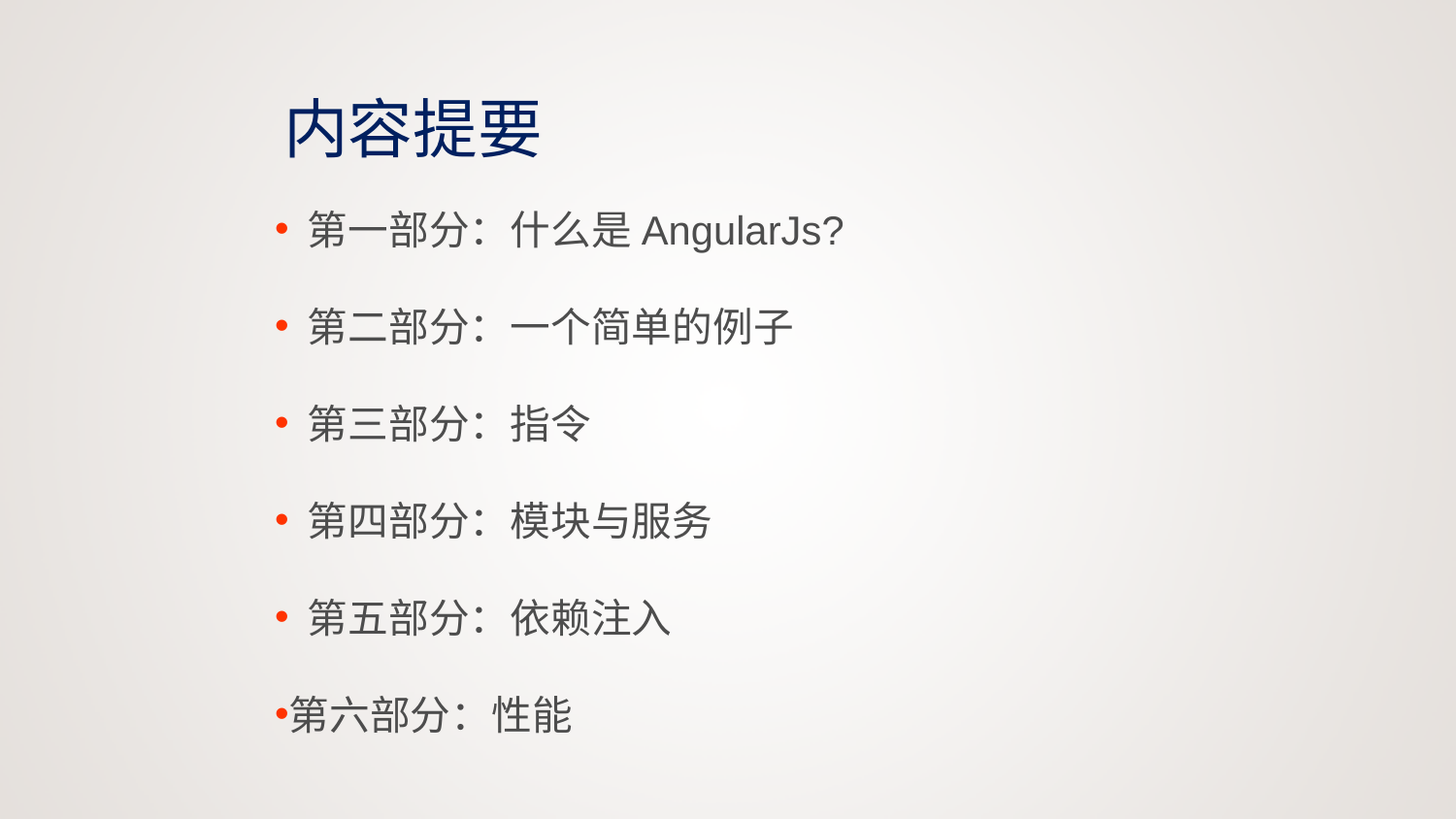

内容提要
 第一部分：什么是AngularJs?

 第二部分：一个简单的例子

 第三部分：指令

 第四部分：模块与服务

 第五部分：依赖注入

第六部分：性能